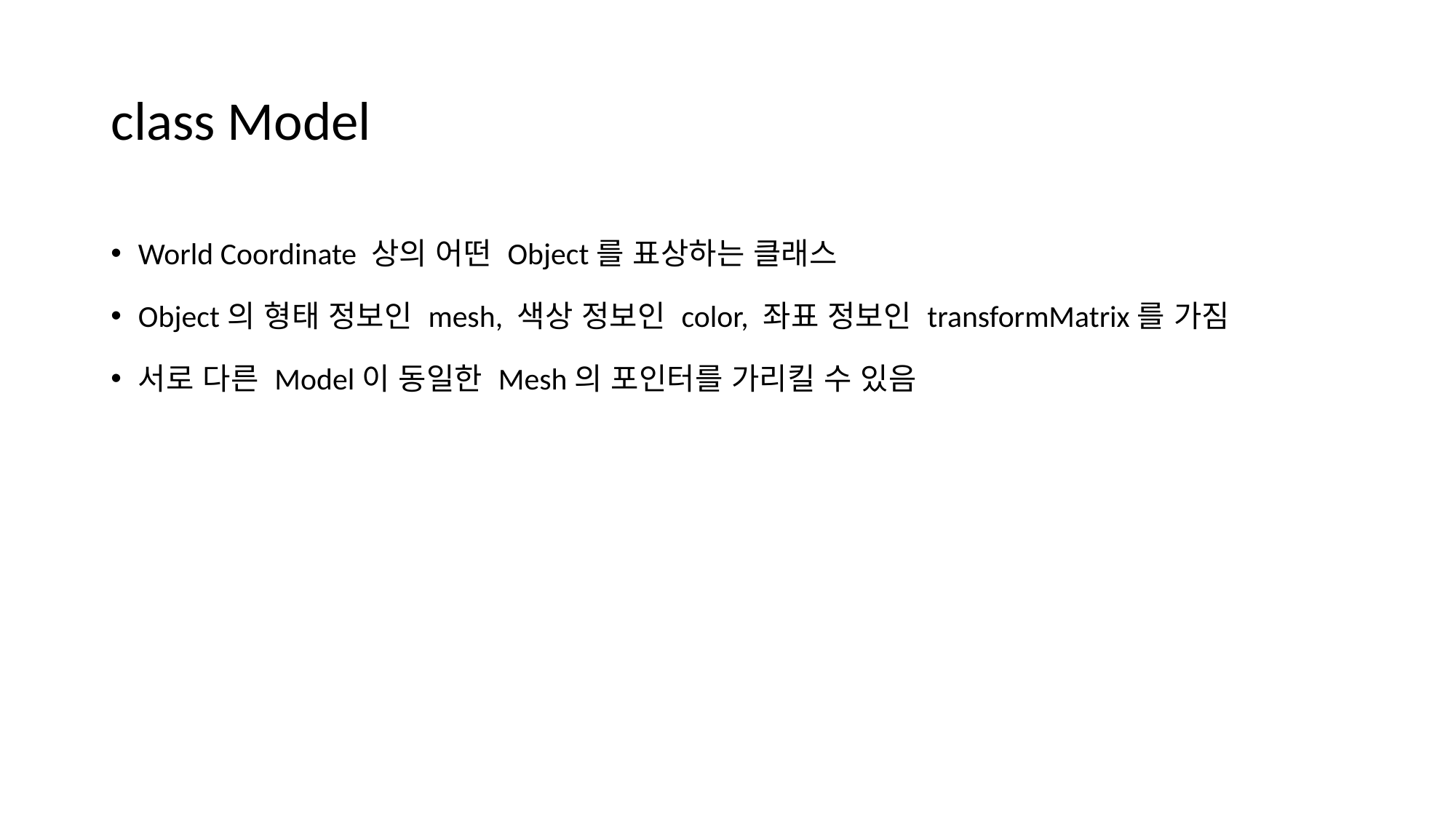

# class Model
World Coordinate 상의 어떤 Object를 표상하는 클래스
Object의 형태 정보인 mesh, 색상 정보인 color, 좌표 정보인 transformMatrix를 가짐
서로 다른 Model이 동일한 Mesh의 포인터를 가리킬 수 있음